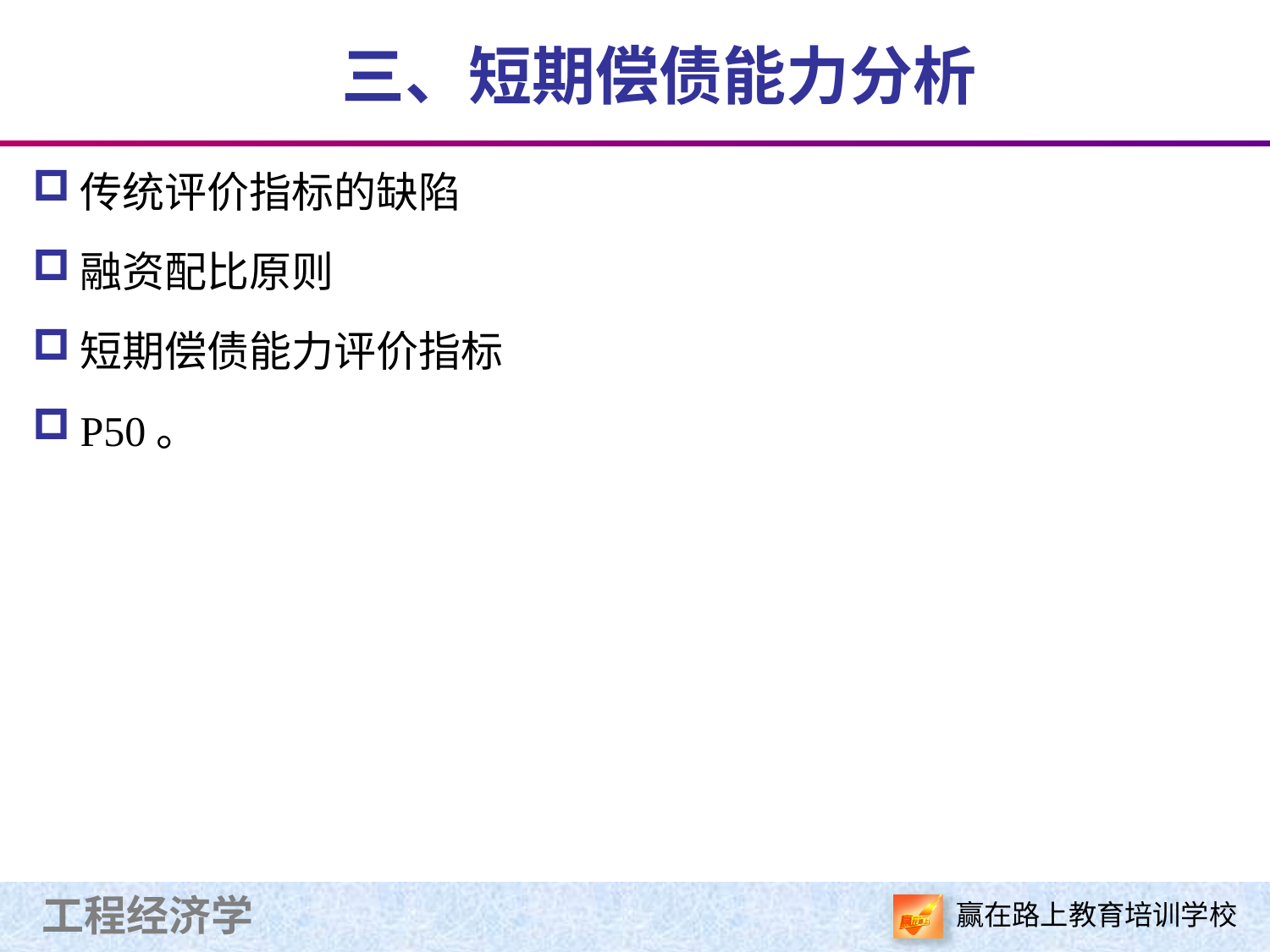

三、短期偿债能力分析
传统评价指标的缺陷
融资配比原则
短期偿债能力评价指标
P50。